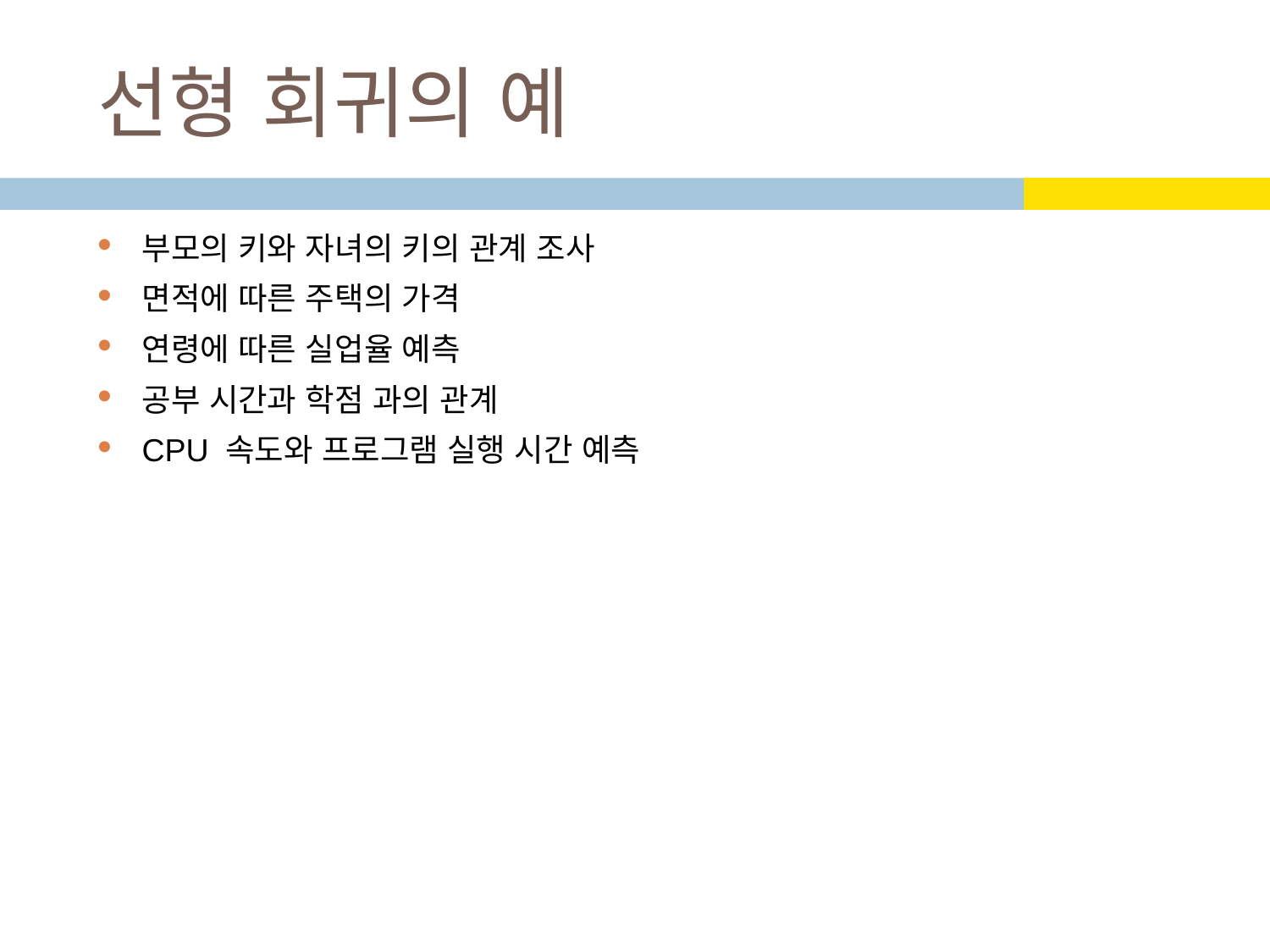

# 선형 회귀의 예
부모의 키와 자녀의 키의 관계 조사
면적에 따른 주택의 가격
연령에 따른 실업율 예측
공부 시간과 학점 과의 관계
CPU 속도와 프로그램 실행 시간 예측